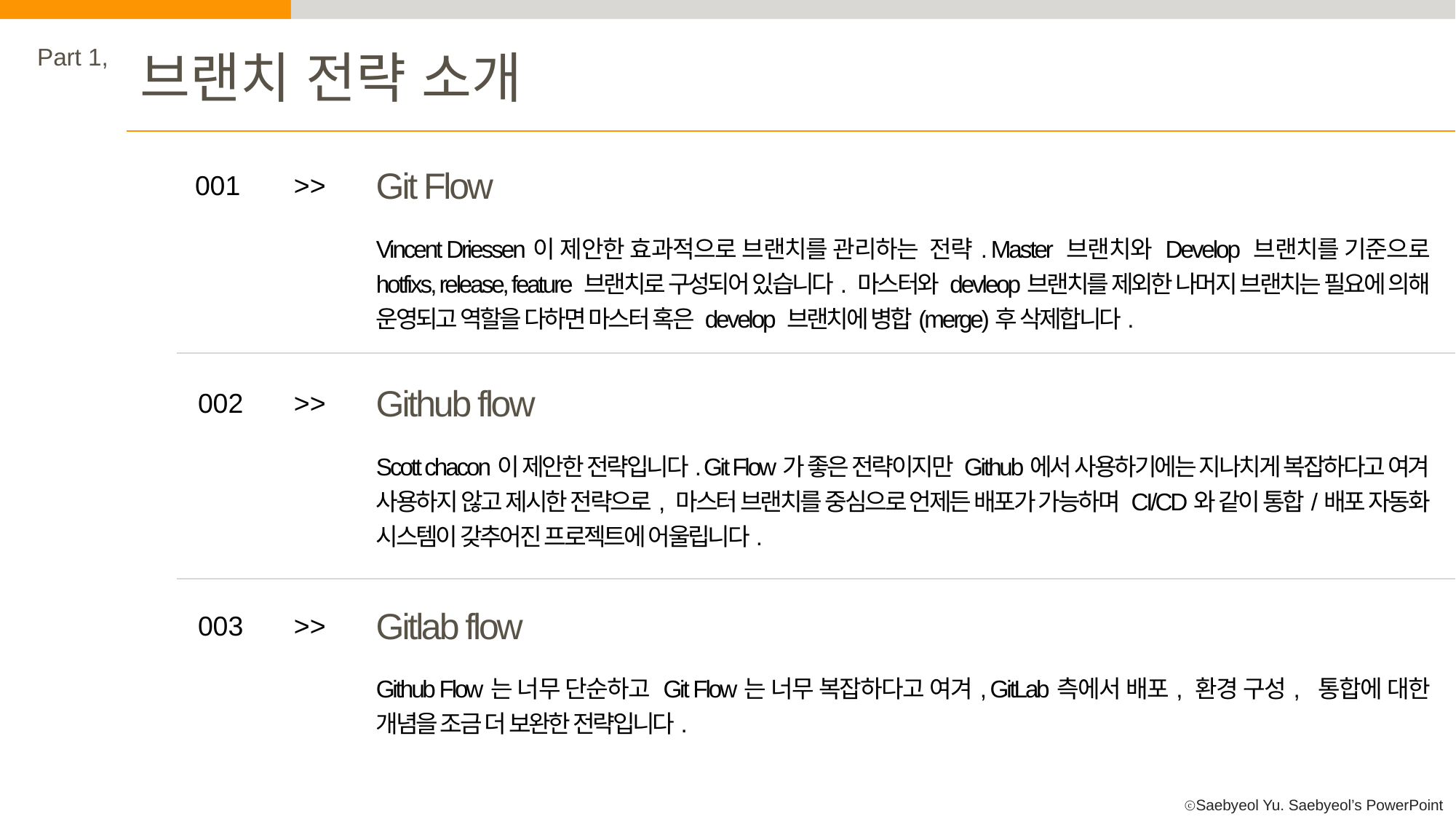

Part 1,
브랜치 전략 소개
Git Flow
001
>>
Vincent Driessen이 제안한 효과적으로 브랜치를 관리하는  전략. Master 브랜치와 Develop 브랜치를 기준으로 hotfixs, release, feature 브랜치로 구성되어 있습니다. 마스터와 devleop브랜치를 제외한 나머지 브랜치는 필요에 의해 운영되고 역할을 다하면 마스터 혹은 develop 브랜치에 병합(merge)후 삭제합니다.
Github flow
002
>>
Scott chacon이 제안한 전략입니다. Git Flow가 좋은 전략이지만 Github에서 사용하기에는 지나치게 복잡하다고 여겨 사용하지 않고 제시한 전략으로, 마스터 브랜치를 중심으로 언제든 배포가 가능하며 CI/CD와 같이 통합/배포 자동화 시스템이 갖추어진 프로젝트에 어울립니다.
Gitlab flow
003
>>
Github Flow는 너무 단순하고 Git Flow는 너무 복잡하다고 여겨, GitLab측에서 배포, 환경 구성,  통합에 대한 개념을 조금 더 보완한 전략입니다.